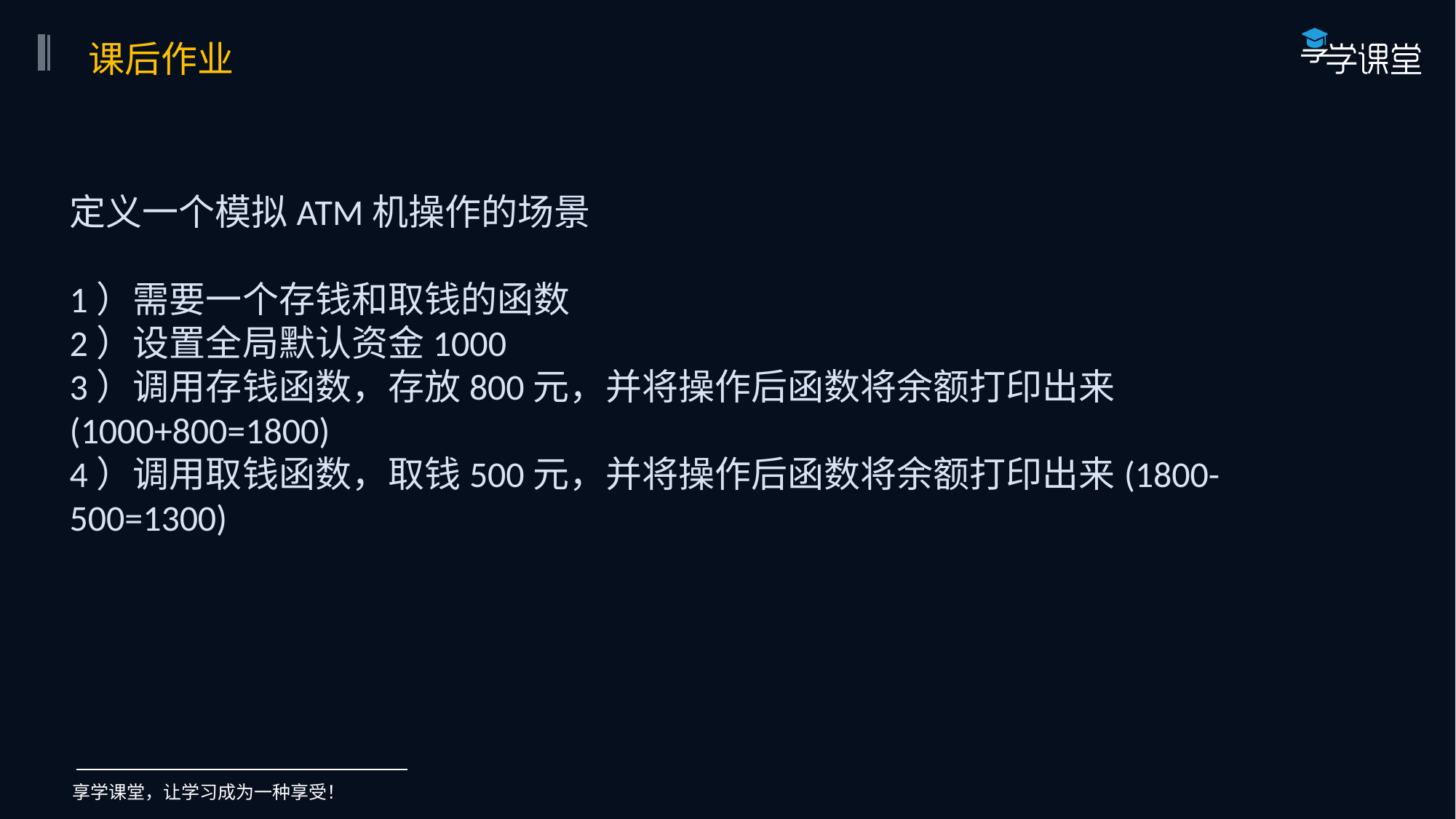

课后作业
定义一个模拟ATM机操作的场景

1）需要一个存钱和取钱的函数
2）设置全局默认资金1000
3）调用存钱函数，存放800元，并将操作后函数将余额打印出来(1000+800=1800)
4）调用取钱函数，取钱500元，并将操作后函数将余额打印出来(1800-500=1300)